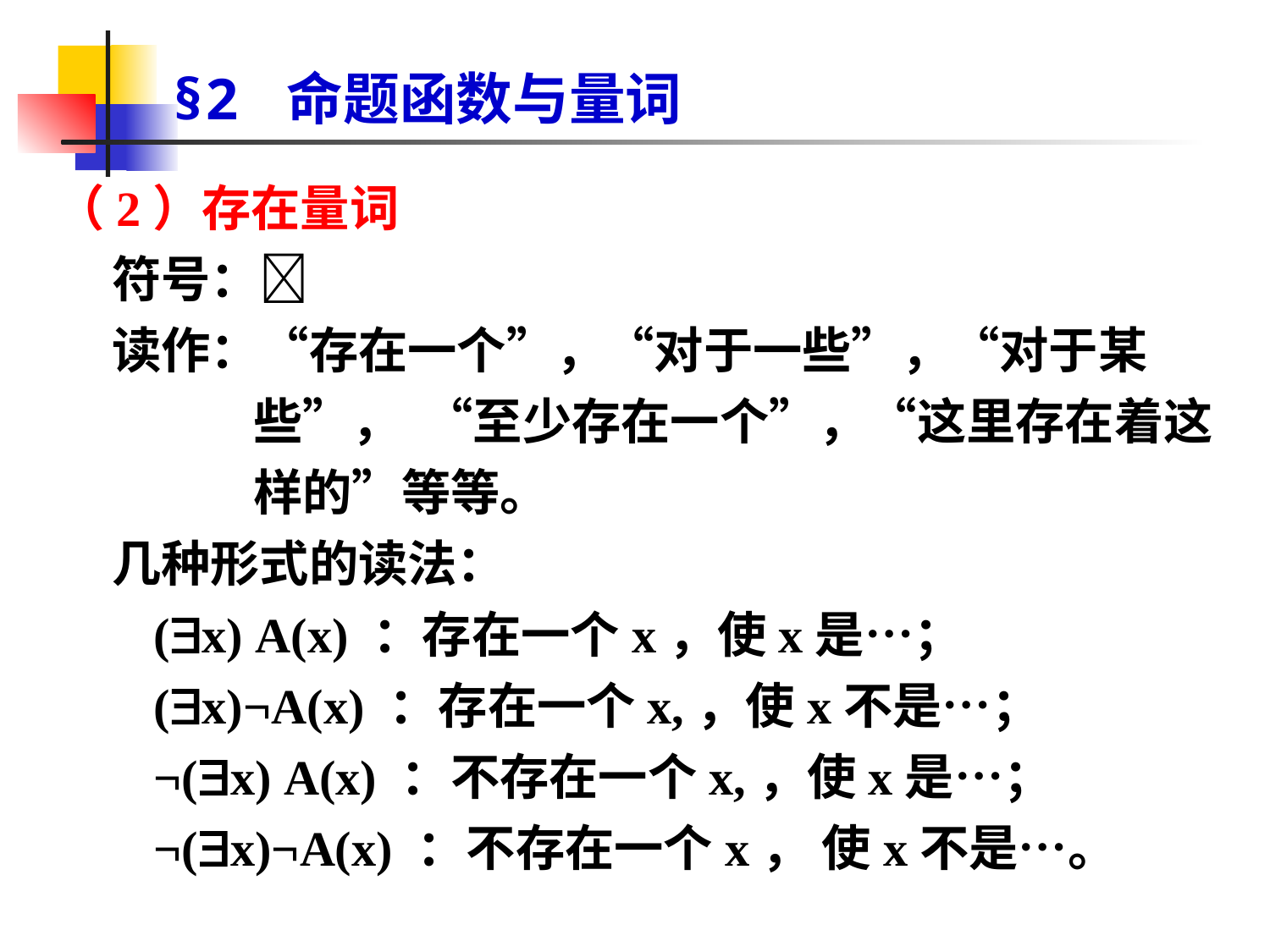

# §2 命题函数与量词
（2）存在量词
    符号：∃
    读作：“存在一个”，“对于一些”，“对于某些”，  “至少存在一个”，“这里存在着这样的”等等。
    几种形式的读法：
        (∃x) A(x) ：存在一个x，使x是…；
        (∃x)¬A(x) ：存在一个x,，使x不是…；
        ¬(∃x) A(x) ：不存在一个x,，使x是…；
        ¬(∃x)¬A(x) ：不存在一个x， 使x不是…。
24